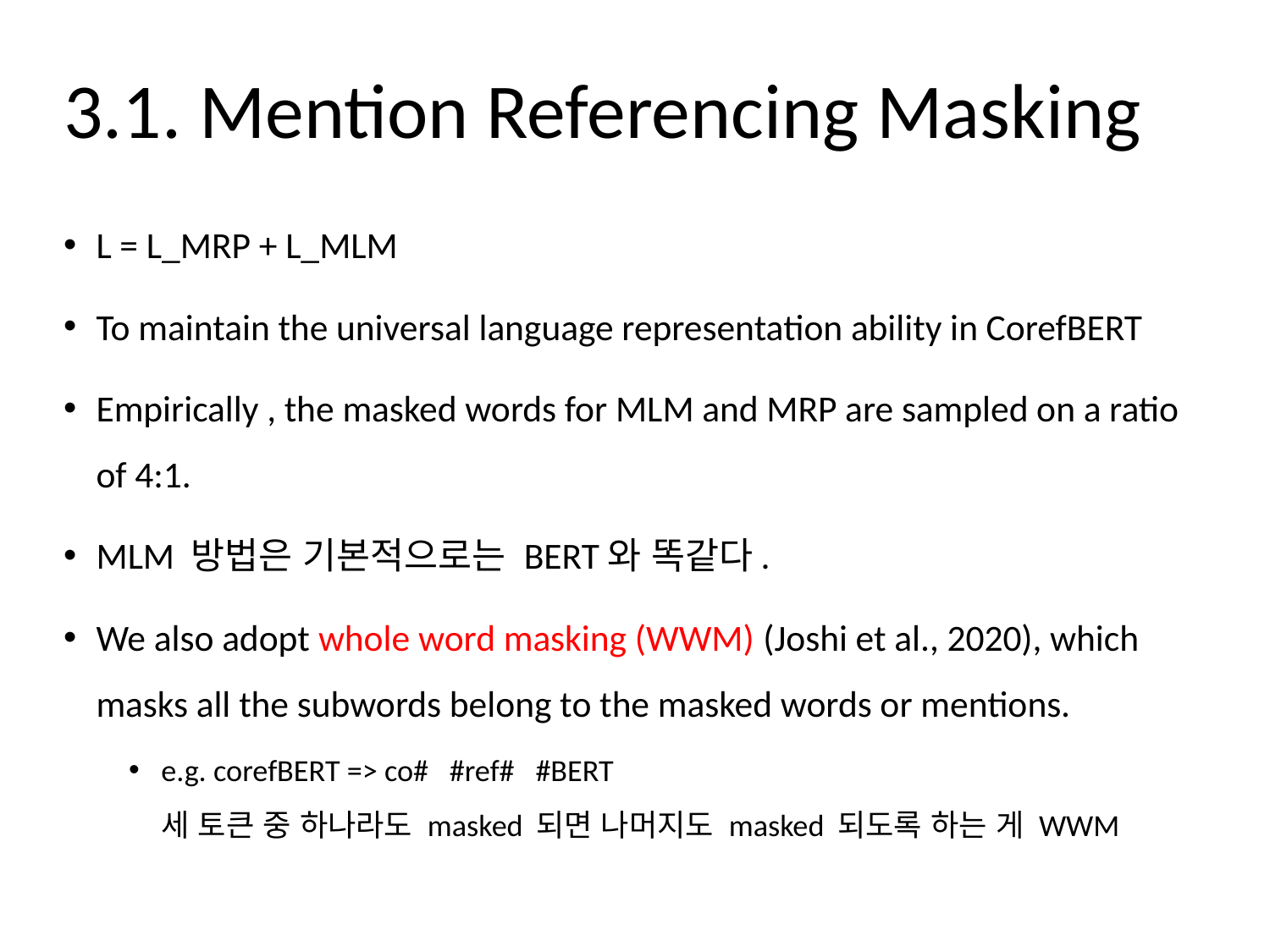

# 3.1. Mention Referencing Masking
L = L_MRP + L_MLM
To maintain the universal language representation ability in CorefBERT
Empirically , the masked words for MLM and MRP are sampled on a ratio of 4:1.
MLM 방법은 기본적으로는 BERT와 똑같다.
We also adopt whole word masking (WWM) (Joshi et al., 2020), which masks all the subwords belong to the masked words or mentions.
e.g. corefBERT => co#   #ref#   #BERT
세 토큰 중 하나라도 masked 되면 나머지도 masked 되도록 하는 게 WWM